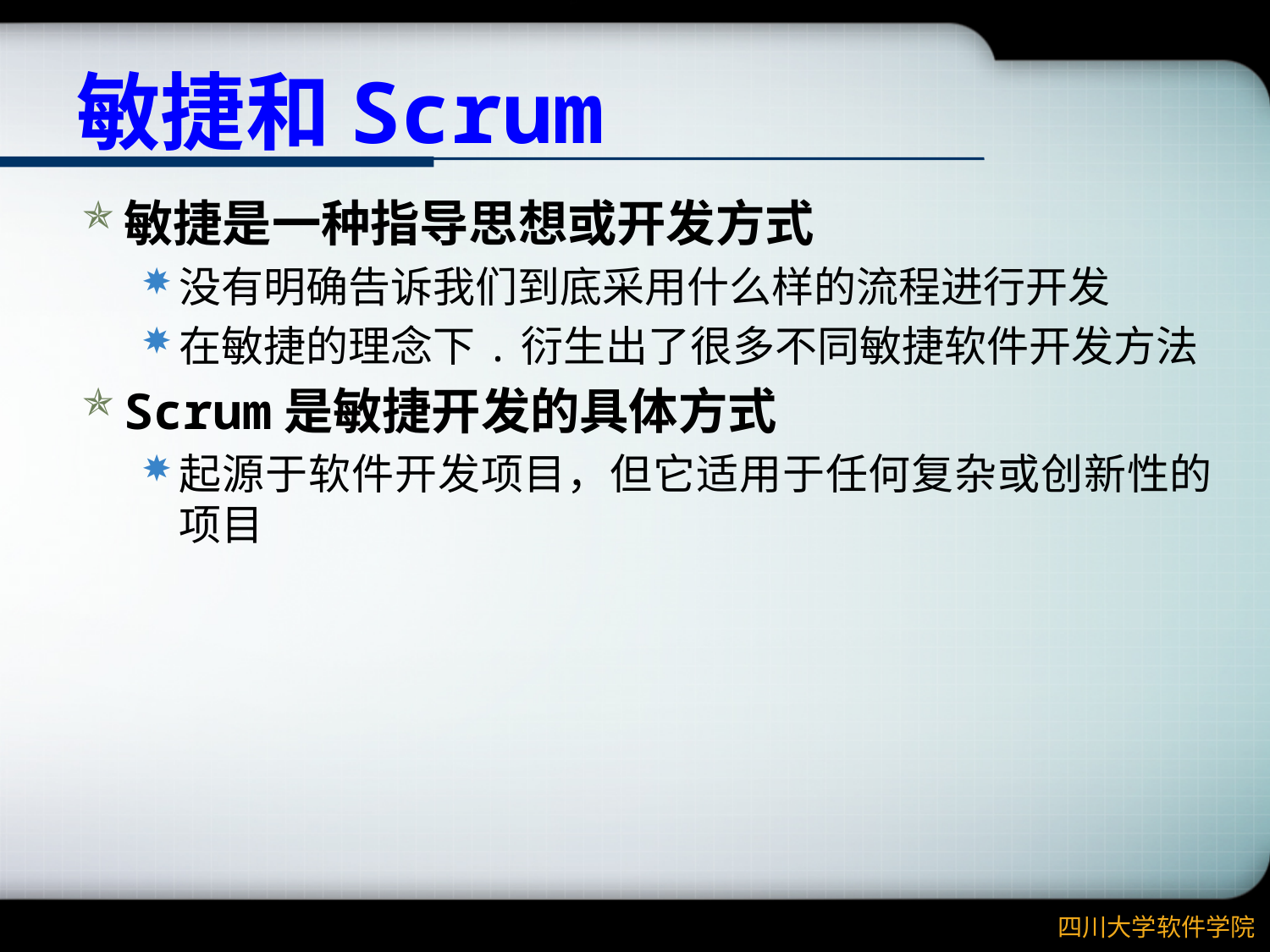

# 敏捷和Scrum
敏捷是一种指导思想或开发方式
没有明确告诉我们到底采用什么样的流程进行开发
在敏捷的理念下.衍生出了很多不同敏捷软件开发方法
Scrum是敏捷开发的具体方式
起源于软件开发项目，但它适用于任何复杂或创新性的项目